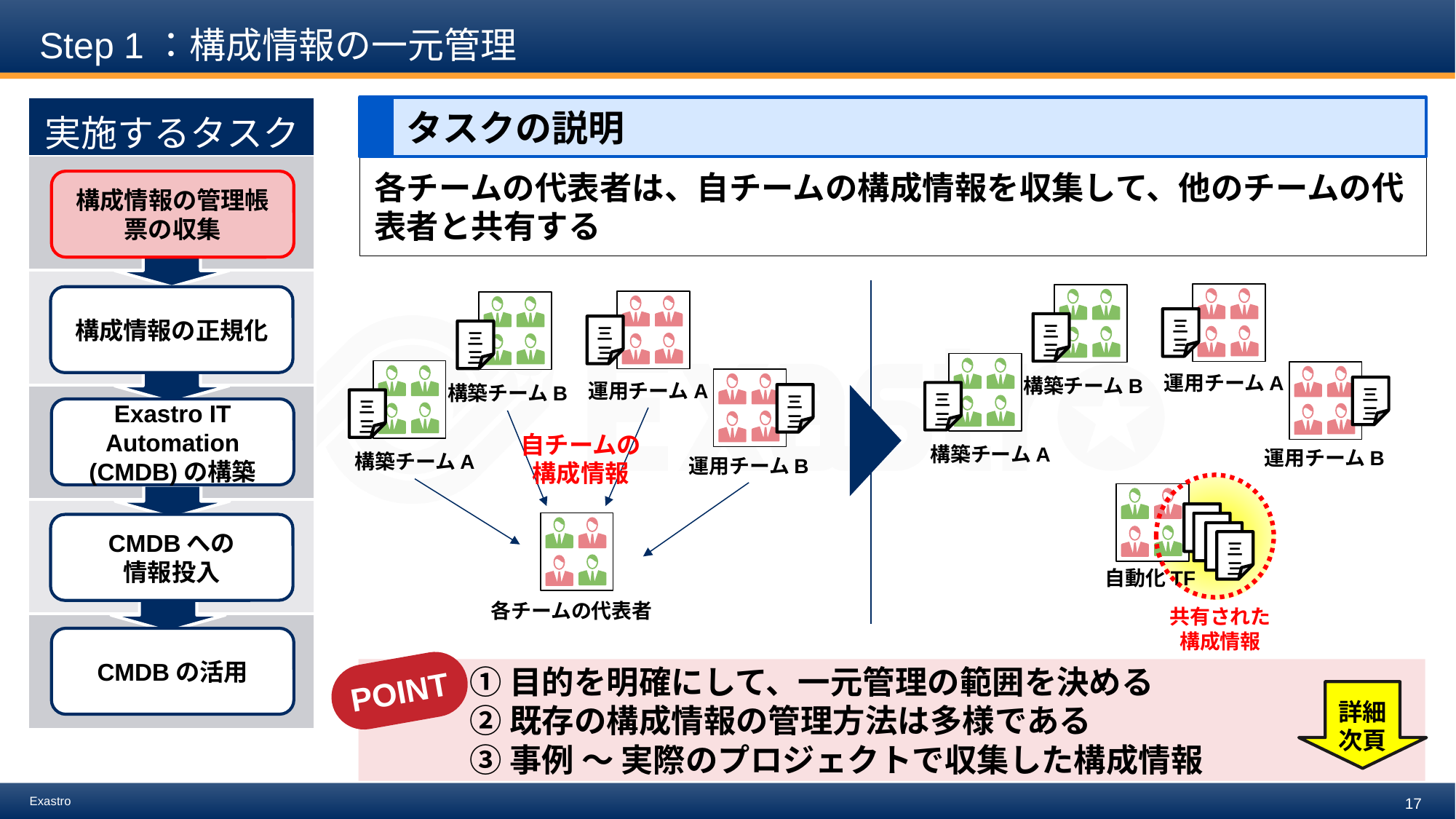

# Step 1：構成情報の一元管理
| 実施するタスク |
| --- |
|  |
|  |
|  |
|  |
|  |

タスクの説明
各チームの代表者は、自チームの構成情報を収集して、他のチームの代表者と共有する
構成情報の管理帳票の収集

構成情報の正規化

三
三
三
三
三
三
三
三

運用チームA

構築チームB

運用チームA

構築チームB
三
三
三
三
三
三
三
三

Exastro IT Automation
(CMDB)の構築

自チームの
構成情報
構築チームA
運用チームB
構築チームA
運用チームB

三
三
三
三
三
三
三
三

CMDBへの
情報投入

自動化TF
各チームの代表者

共有された
構成情報
CMDBの活用
POINT
　　　① 目的を明確にして、一元管理の範囲を決める
　　　② 既存の構成情報の管理方法は多様である
　　　③ 事例 ～ 実際のプロジェクトで収集した構成情報

詳細
次頁